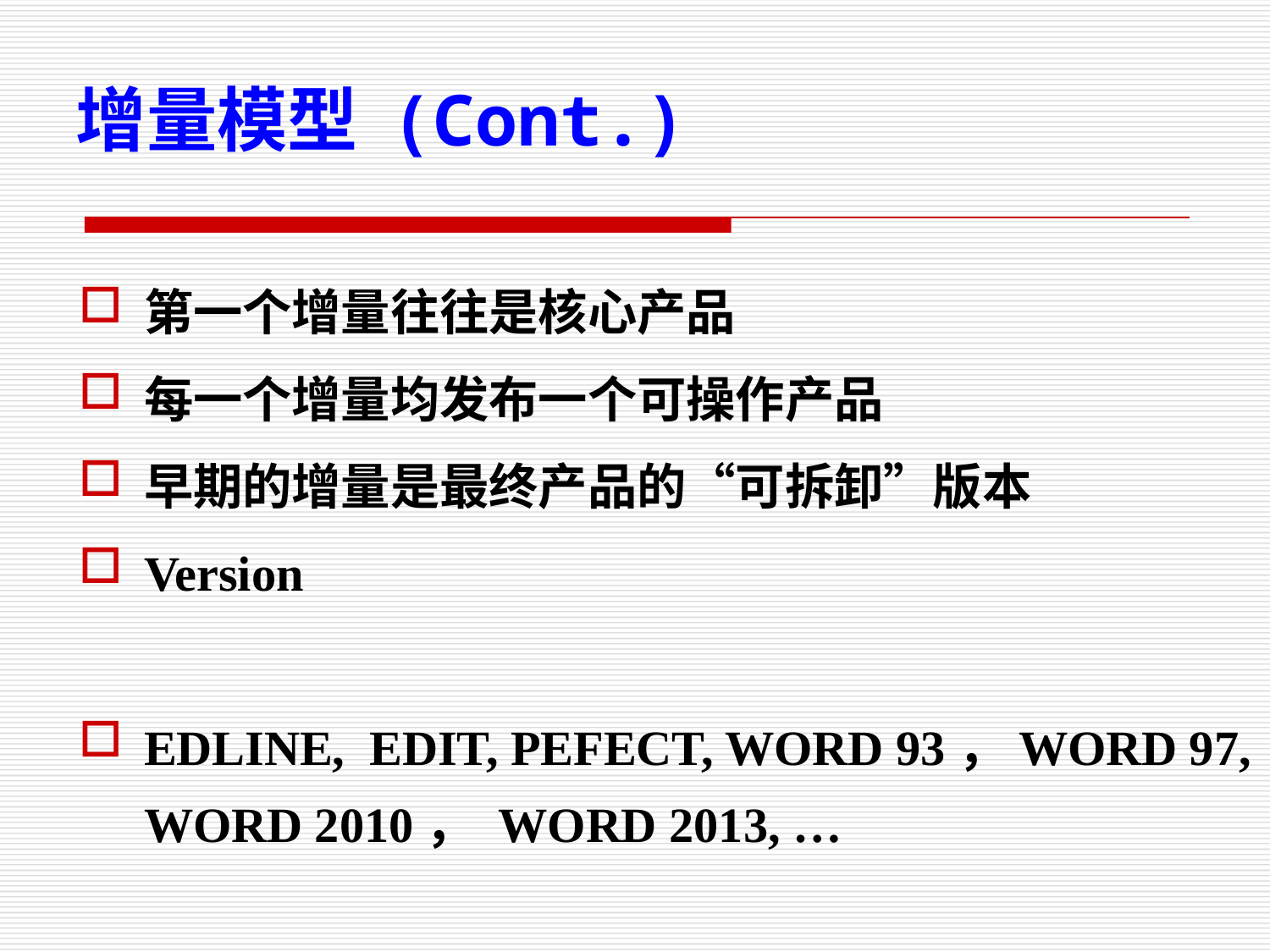

增量模型 (Cont.)
第一个增量往往是核心产品
每一个增量均发布一个可操作产品
早期的增量是最终产品的“可拆卸”版本
Version

EDLINE,  EDIT, PEFECT, WORD 93，WORD 97, WORD 2010， WORD 2013, …